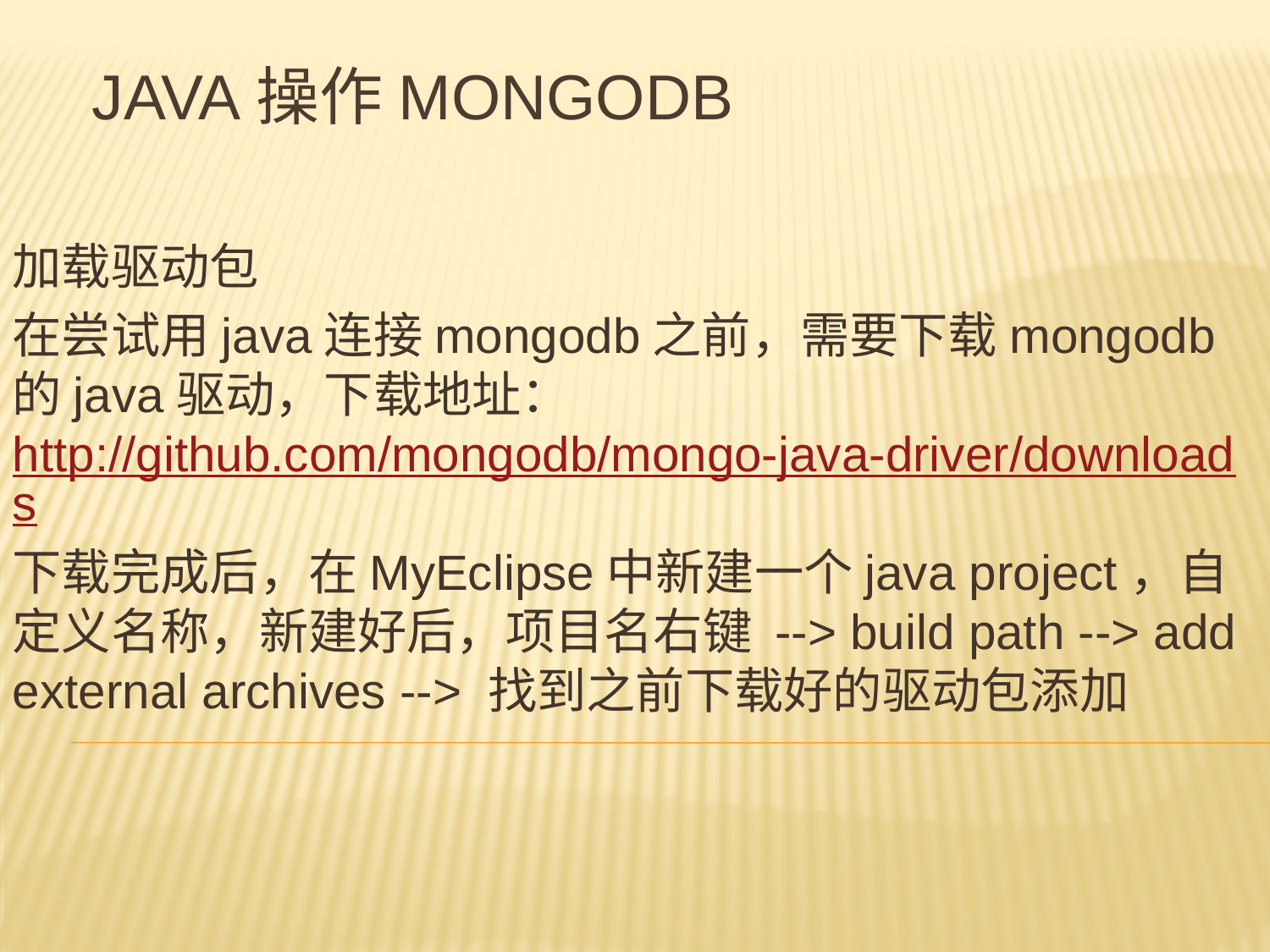

# Java操作MongoDB
加载驱动包
在尝试用java连接mongodb之前，需要下载mongodb的java驱动，下载地址：http://github.com/mongodb/mongo-java-driver/downloads
下载完成后，在MyEclipse中新建一个java project，自定义名称，新建好后，项目名右键 --> build path --> add external archives --> 找到之前下载好的驱动包添加